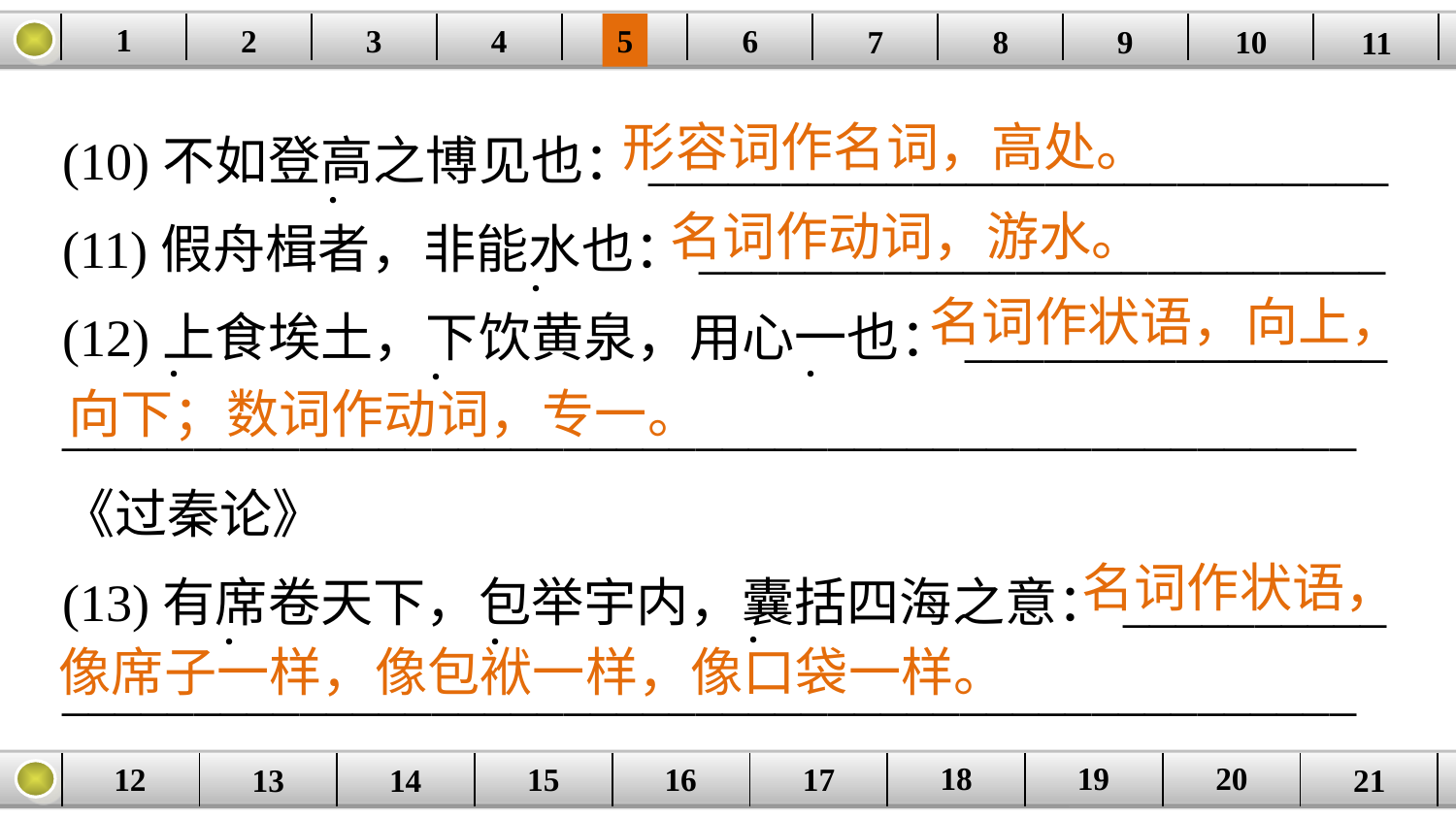

1
2
3
4
|  |  |  |  |  |  |  |  |  |  |  |
| --- | --- | --- | --- | --- | --- | --- | --- | --- | --- | --- |
5
6
7
8
9
10
11

(10)不如登高之博见也：____________________________
(11)假舟楫者，非能水也：__________________________
(12)上食埃土，下饮黄泉，用心一也：________________
_________________________________________________
《过秦论》
(13)有席卷天下，包举宇内，囊括四海之意：__________
_________________________________________________
形容词作名词，高处。
·
名词作动词，游水。
·
名词作状语，向上，
·
·
·
向下；数词作动词，专一。
名词作状语，
·
·
·
像席子一样，像包袱一样，像口袋一样。
20
19

18
17
16
12
15
14
|  |  |  |  |  |  |  |  |  |  |
| --- | --- | --- | --- | --- | --- | --- | --- | --- | --- |
13
21